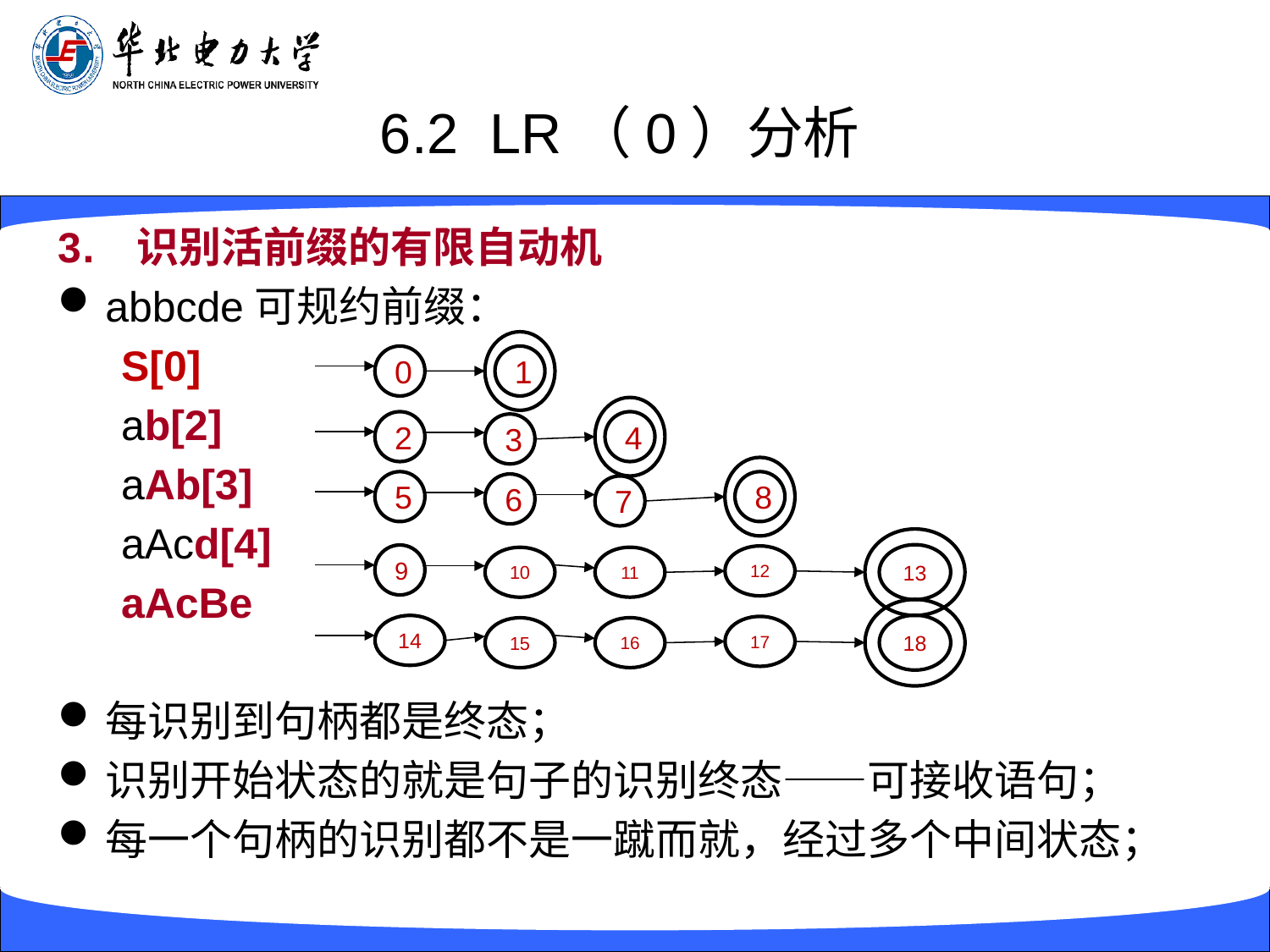

# 6.2  LR（0）分析
识别活前缀的有限自动机
abbcde可规约前缀：
S[0]
ab[2]
aAb[3]
aAcd[4]
aAcBe

每识别到句柄都是终态；
识别开始状态的就是句子的识别终态——可接收语句；
每一个句柄的识别都不是一蹴而就，经过多个中间状态；

1
0

4
2
3

8
5
6
7

13
9
12
11
10

18
14
17
16
15